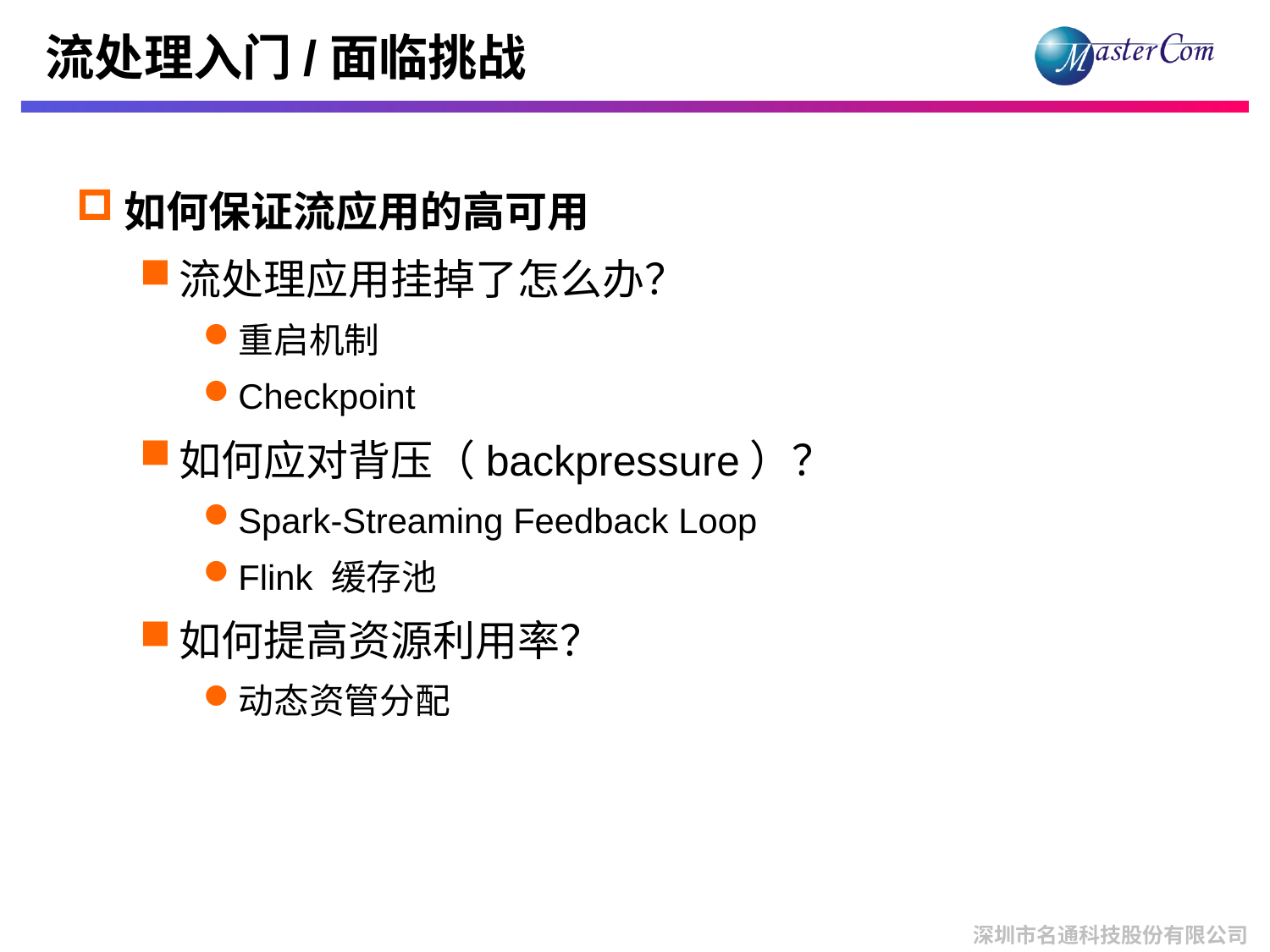

# 流处理入门/面临挑战
如何保证流应用的高可用
流处理应用挂掉了怎么办？
重启机制
Checkpoint
如何应对背压（backpressure）？
Spark-Streaming Feedback Loop
Flink 缓存池
如何提高资源利用率？
动态资管分配